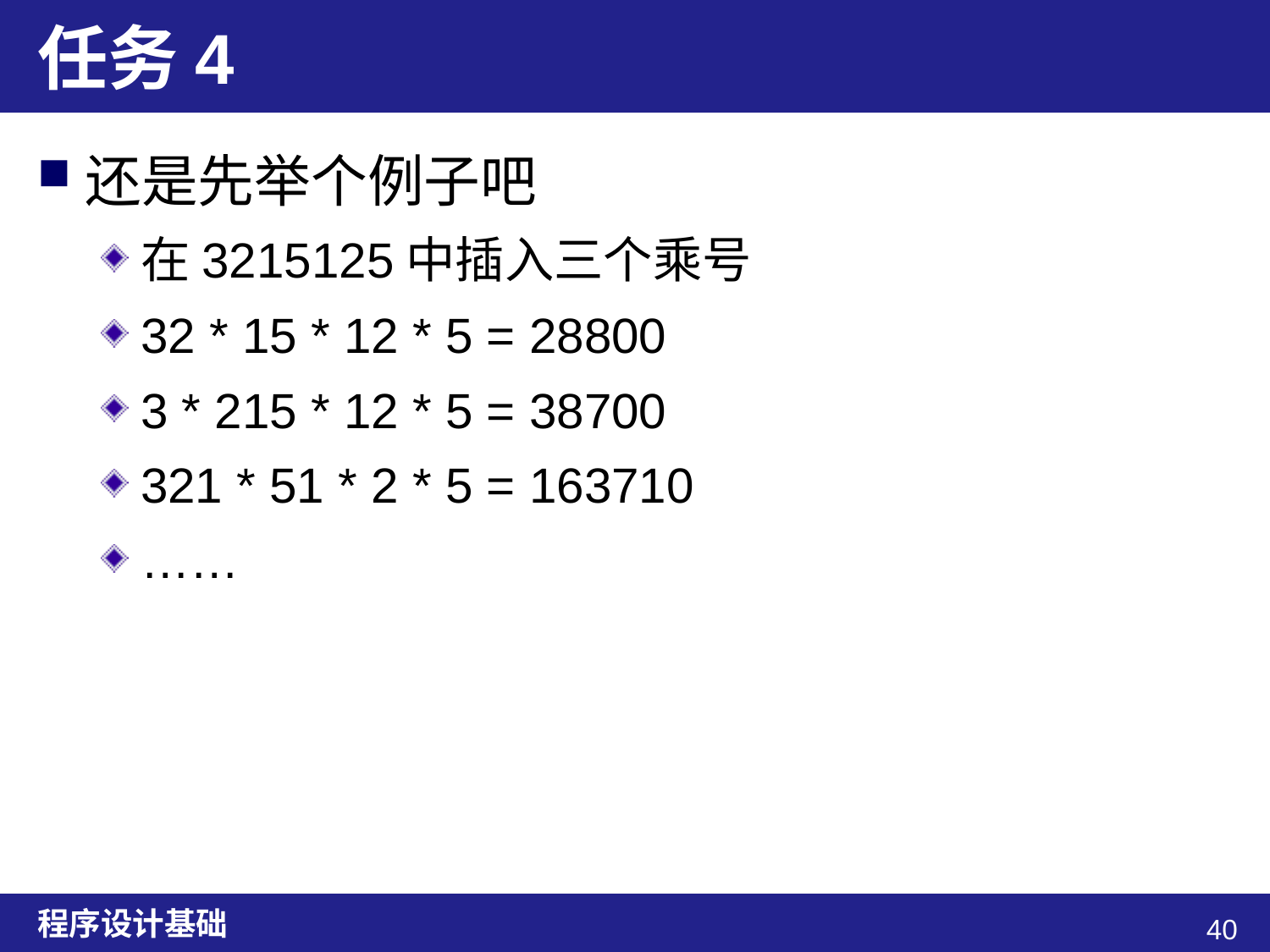

# 任务4
还是先举个例子吧
在3215125中插入三个乘号
32 * 15 * 12 * 5 = 28800
3 * 215 * 12 * 5 = 38700
321 * 51 * 2 * 5 = 163710
……